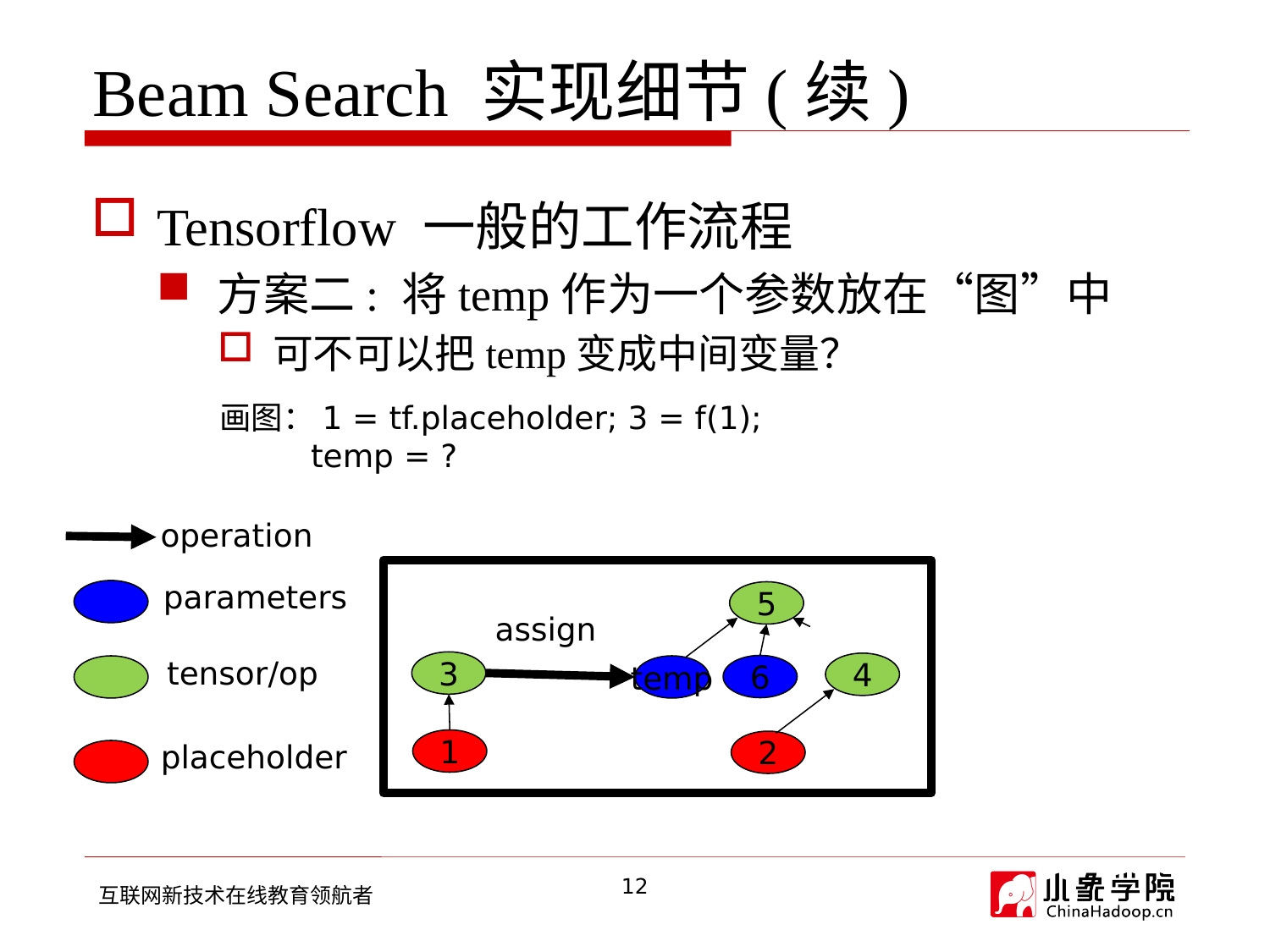

# Beam Search 实现细节(续)
Tensorflow 一般的工作流程
方案二: 将temp作为一个参数放在“图”中
可不可以把temp变成中间变量？
画图：1 = tf.placeholder; 3 = f(1);
         temp = ?

operation

parameters

5
assign
tensor/op
3
4
6

temp
1
placeholder
2

12